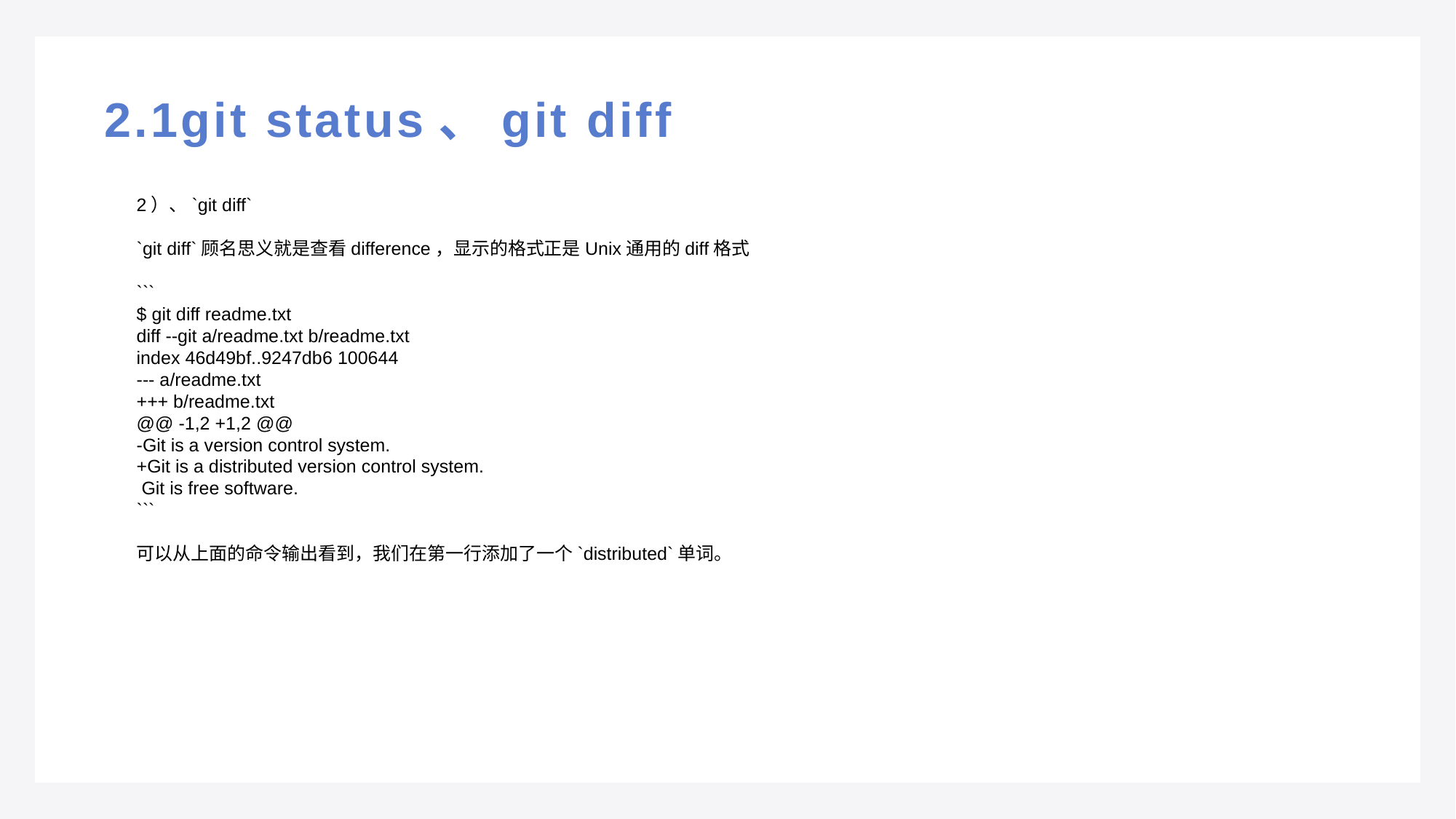

# 2.1git status、git diff
2）、`git diff`

`git diff`顾名思义就是查看difference，显示的格式正是Unix通用的diff格式

```
$ git diff readme.txt
diff --git a/readme.txt b/readme.txt
index 46d49bf..9247db6 100644
--- a/readme.txt
+++ b/readme.txt
@@ -1,2 +1,2 @@
-Git is a version control system.
+Git is a distributed version control system.
 Git is free software.
```

可以从上面的命令输出看到，我们在第一行添加了一个`distributed`单词。